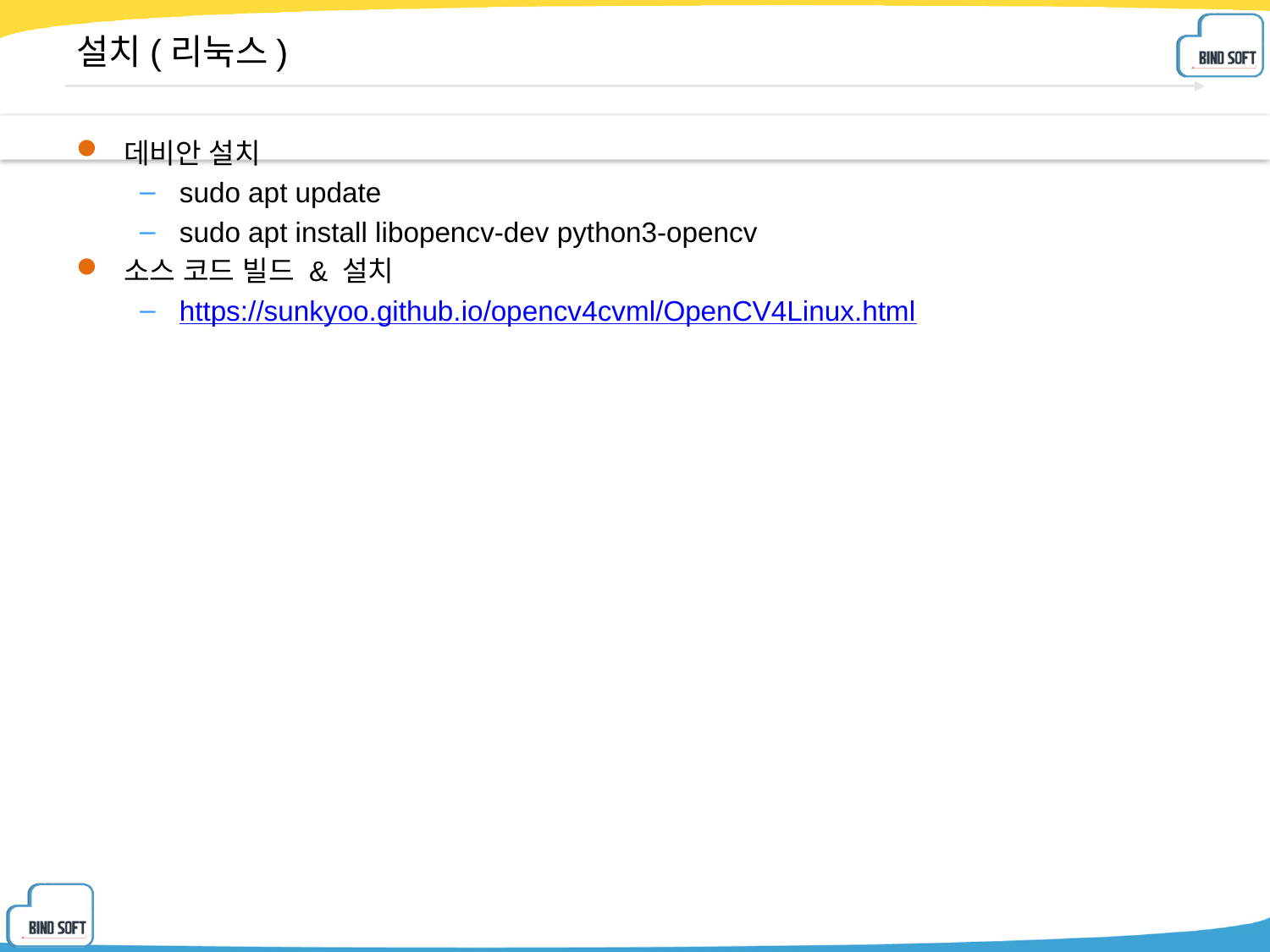

# 설치(리눅스)
데비안 설치
sudo apt update
sudo apt install libopencv-dev python3-opencv
소스 코드 빌드 & 설치
https://sunkyoo.github.io/opencv4cvml/OpenCV4Linux.html